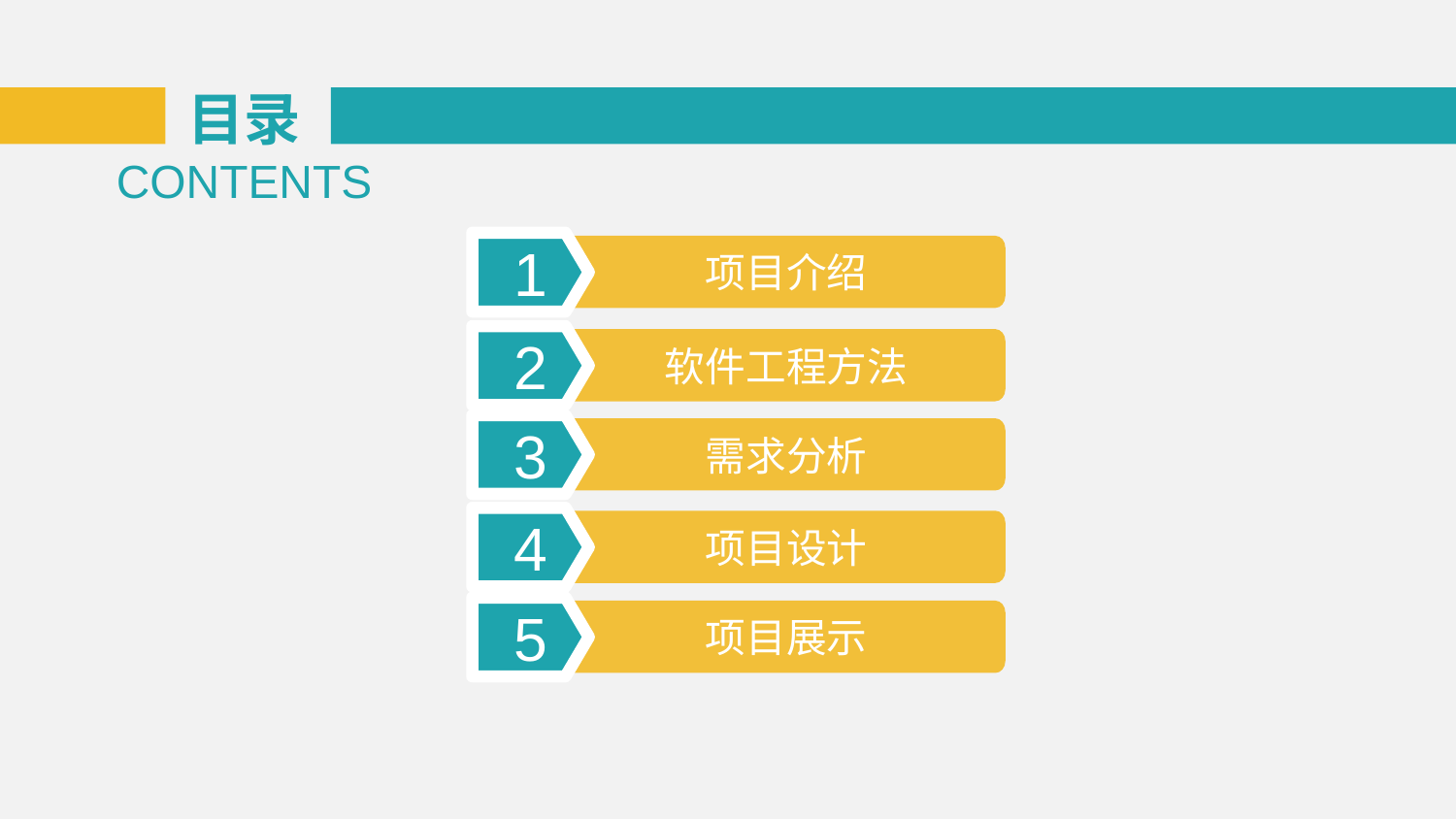

目录

CONTENTS
1
项目介绍
2
软件工程方法
3
需求分析
4
项目设计
5
项目展示